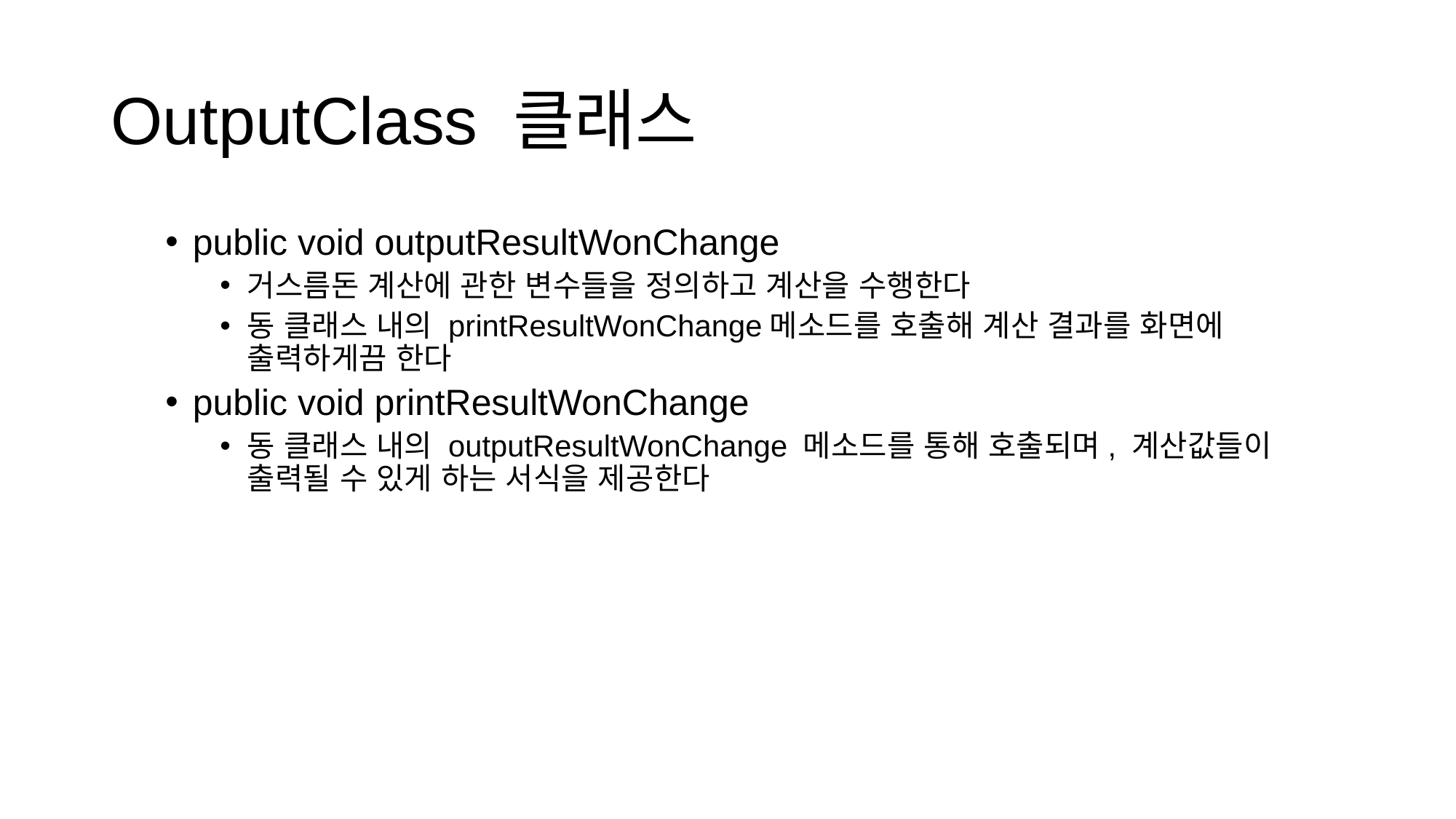

# OutputClass 클래스
public void outputResultWonChange
거스름돈 계산에 관한 변수들을 정의하고 계산을 수행한다
동 클래스 내의 printResultWonChange메소드를 호출해 계산 결과를 화면에 출력하게끔 한다
public void printResultWonChange
동 클래스 내의 outputResultWonChange 메소드를 통해 호출되며, 계산값들이 출력될 수 있게 하는 서식을 제공한다